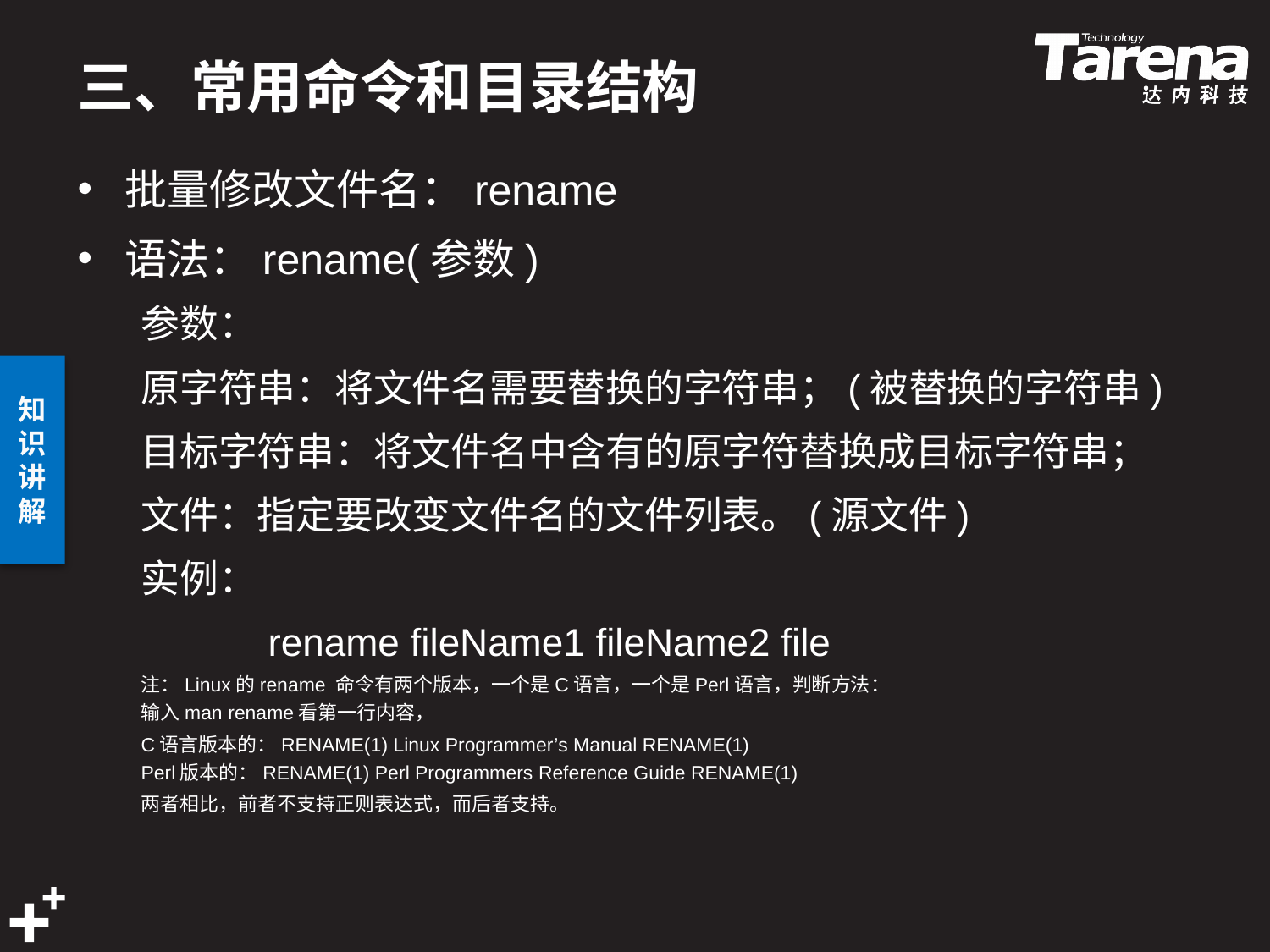

# 三、常用命令和目录结构
批量修改文件名：rename
语法：rename(参数)
参数：
原字符串：将文件名需要替换的字符串；(被替换的字符串)
目标字符串：将文件名中含有的原字符替换成目标字符串；
文件：指定要改变文件名的文件列表。(源文件)
实例：
	rename fileName1 fileName2 file
注：Linux的rename 命令有两个版本，一个是C语言，一个是Perl语言，判断方法：
输入man rename看第一行内容，
C语言版本的：RENAME(1) Linux Programmer’s Manual RENAME(1)
Perl版本的：RENAME(1) Perl Programmers Reference Guide RENAME(1)
两者相比，前者不支持正则表达式，而后者支持。